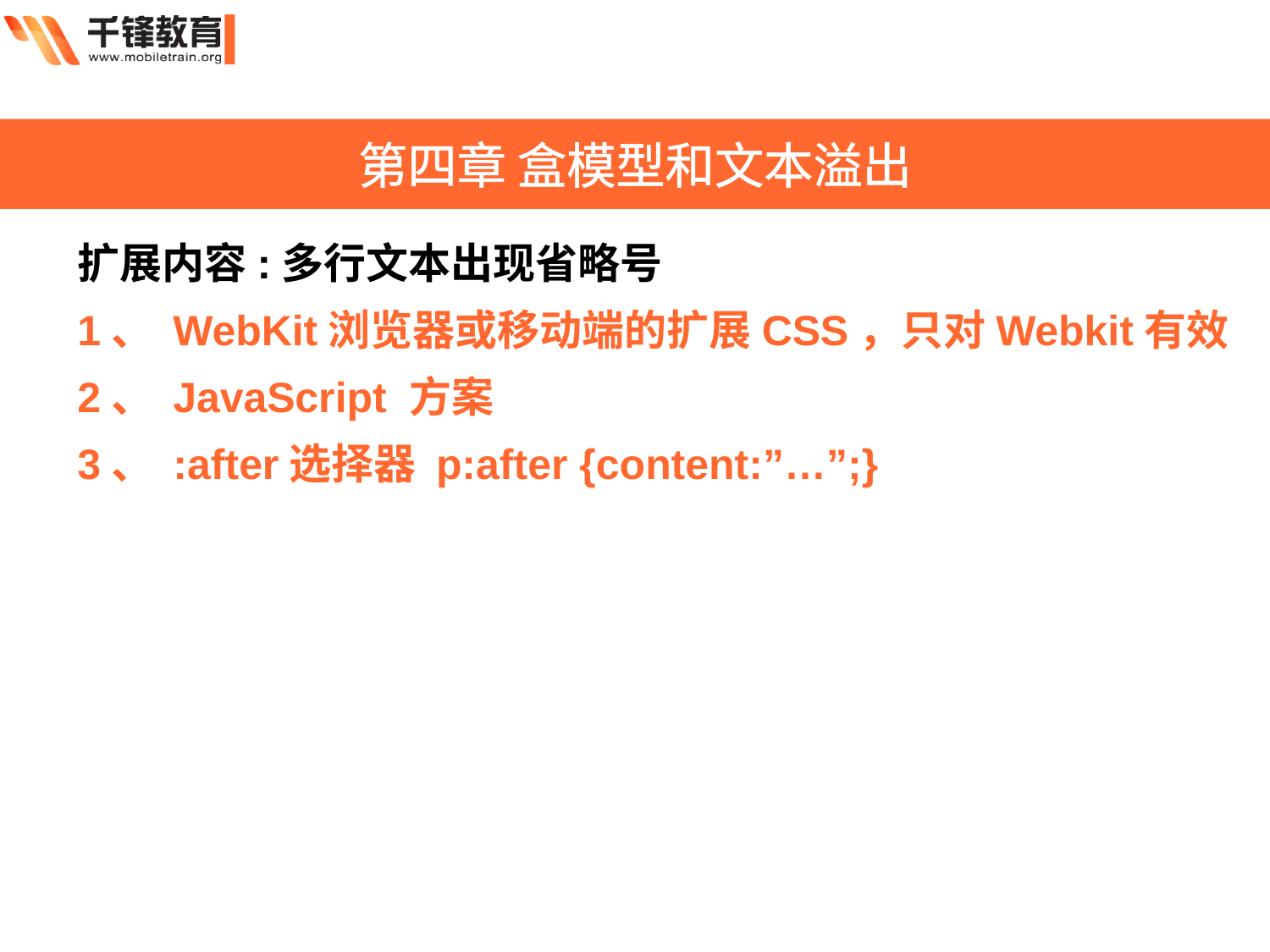

第四章 盒模型和文本溢出
扩展内容:多行文本出现省略号
1、 WebKit浏览器或移动端的扩展CSS，只对Webkit有效
2、 JavaScript 方案
3、 :after选择器 p:after {content:”…”;}